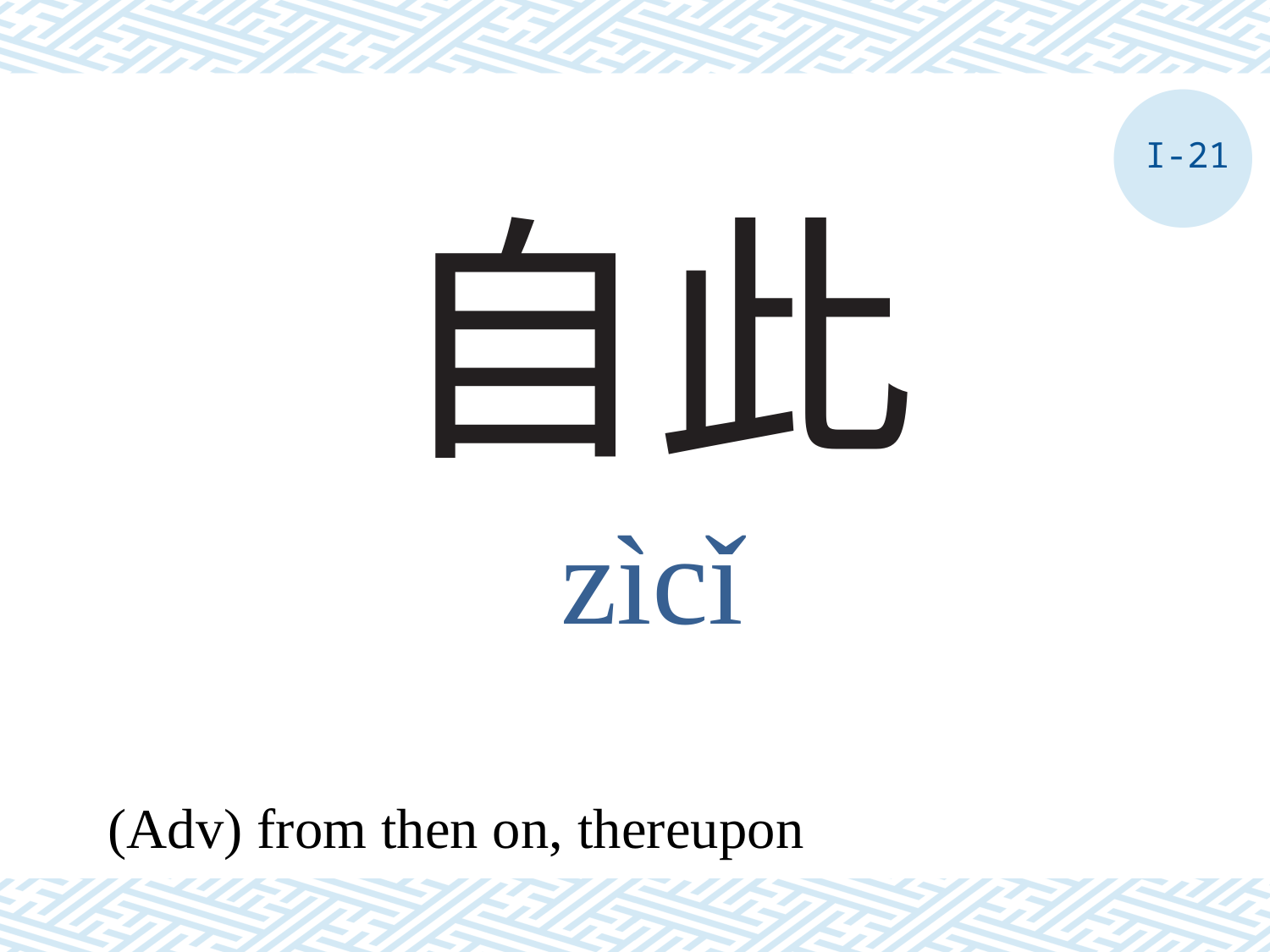

I-21

# 自此
zìcǐ
(Adv) from then on, thereupon